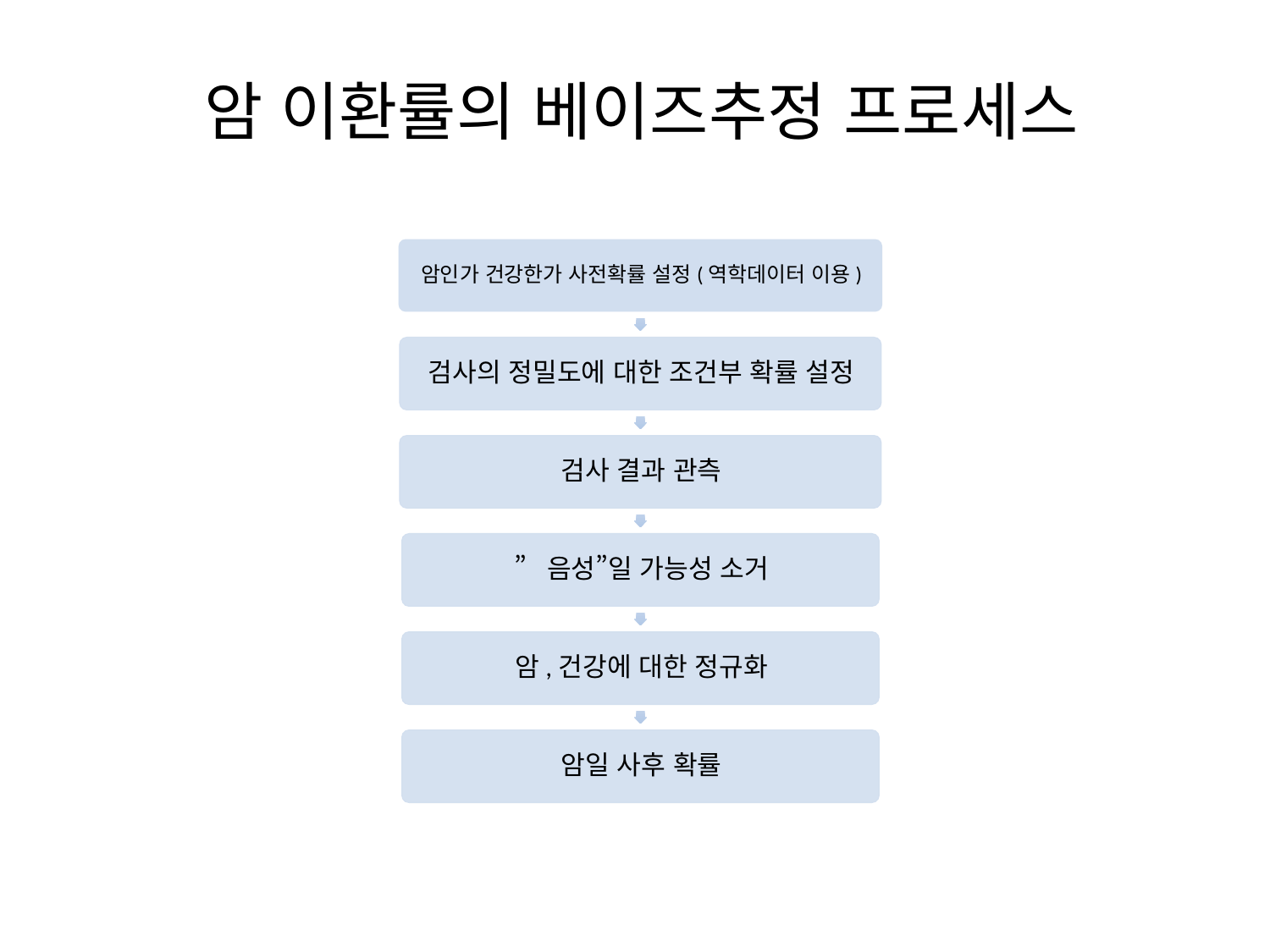

# 암 이환률의 베이즈추정 프로세스
암인가 건강한가 사전확률 설정(역학데이터 이용)
검사의 정밀도에 대한 조건부 확률 설정
검사 결과 관측
”음성”일 가능성 소거
암,건강에 대한 정규화
암일 사후 확률